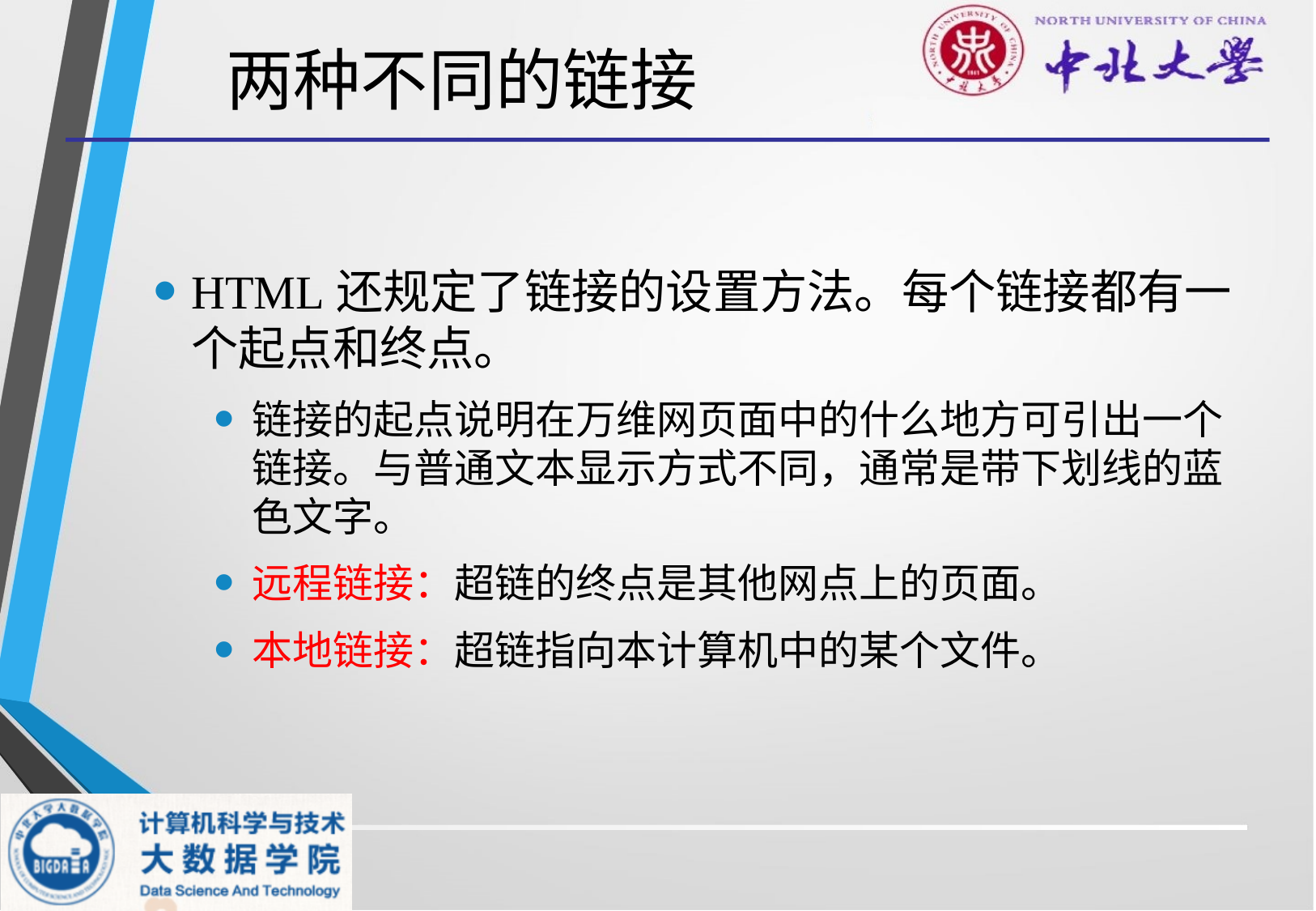

# 两种不同的链接
HTML还规定了链接的设置方法。每个链接都有一个起点和终点。
链接的起点说明在万维网页面中的什么地方可引出一个链接。与普通文本显示方式不同，通常是带下划线的蓝色文字。
远程链接：超链的终点是其他网点上的页面。
本地链接：超链指向本计算机中的某个文件。
58